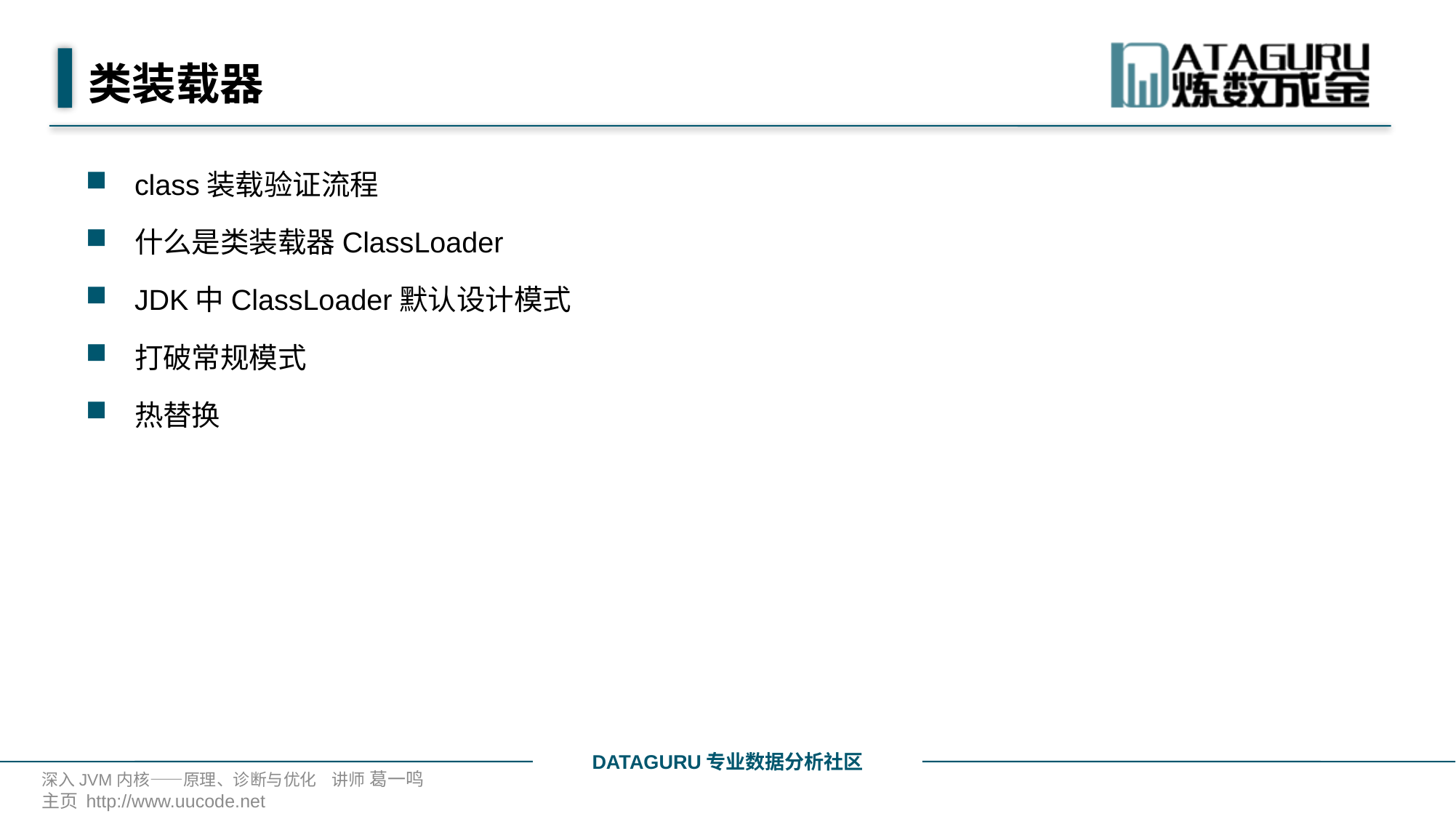

# 类装载器
class装载验证流程
什么是类装载器ClassLoader
JDK中ClassLoader默认设计模式
打破常规模式
热替换